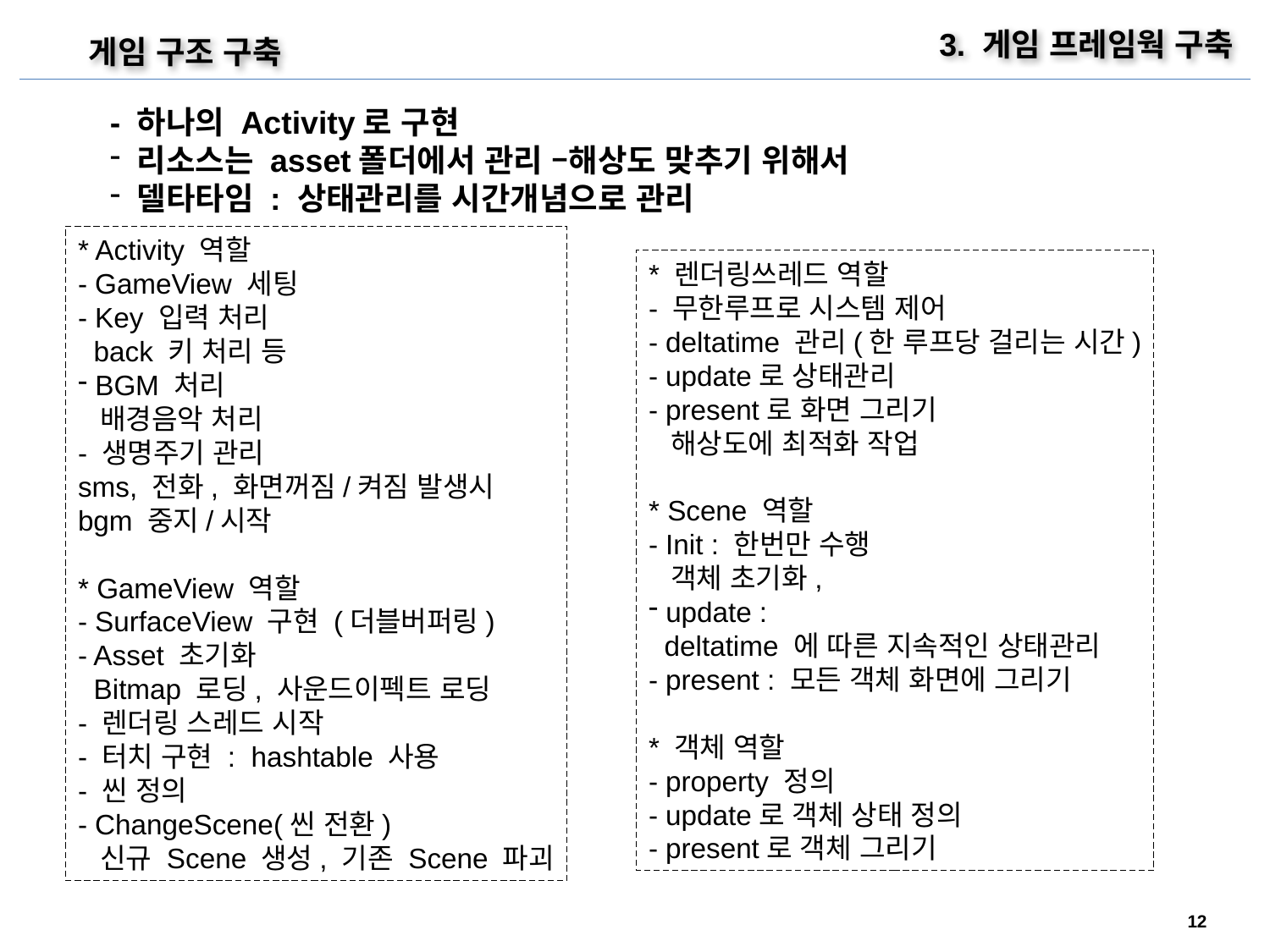

3. 게임 프레임웍 구축
게임 구조 구축
- 하나의 Activity로 구현
 리소스는 asset폴더에서 관리 –해상도 맞추기 위해서
 델타타임 : 상태관리를 시간개념으로 관리
* Activity 역할
- GameView 세팅
- Key 입력 처리
  back 키 처리 등
 BGM 처리
  배경음악 처리
- 생명주기 관리
sms, 전화, 화면꺼짐/켜짐 발생시
bgm 중지/시작

* GameView 역할
- SurfaceView 구현 (더블버퍼링)
- Asset 초기화
  Bitmap 로딩, 사운드이펙트 로딩
- 렌더링 스레드 시작
- 터치 구현 :  hashtable 사용
- 씬 정의
- ChangeScene(씬 전환)
  신규 Scene 생성, 기존 Scene 파괴
* 렌더링쓰레드 역할
- 무한루프로 시스템 제어
- deltatime 관리(한 루프당 걸리는 시간)
- update로 상태관리
- present로 화면 그리기
  해상도에 최적화 작업

* Scene 역할
- Init : 한번만 수행
  객체 초기화,
 update :
  deltatime 에 따른 지속적인 상태관리
- present : 모든 객체 화면에 그리기

* 객체 역할
- property 정의
- update로 객체 상태 정의
- present로 객체 그리기